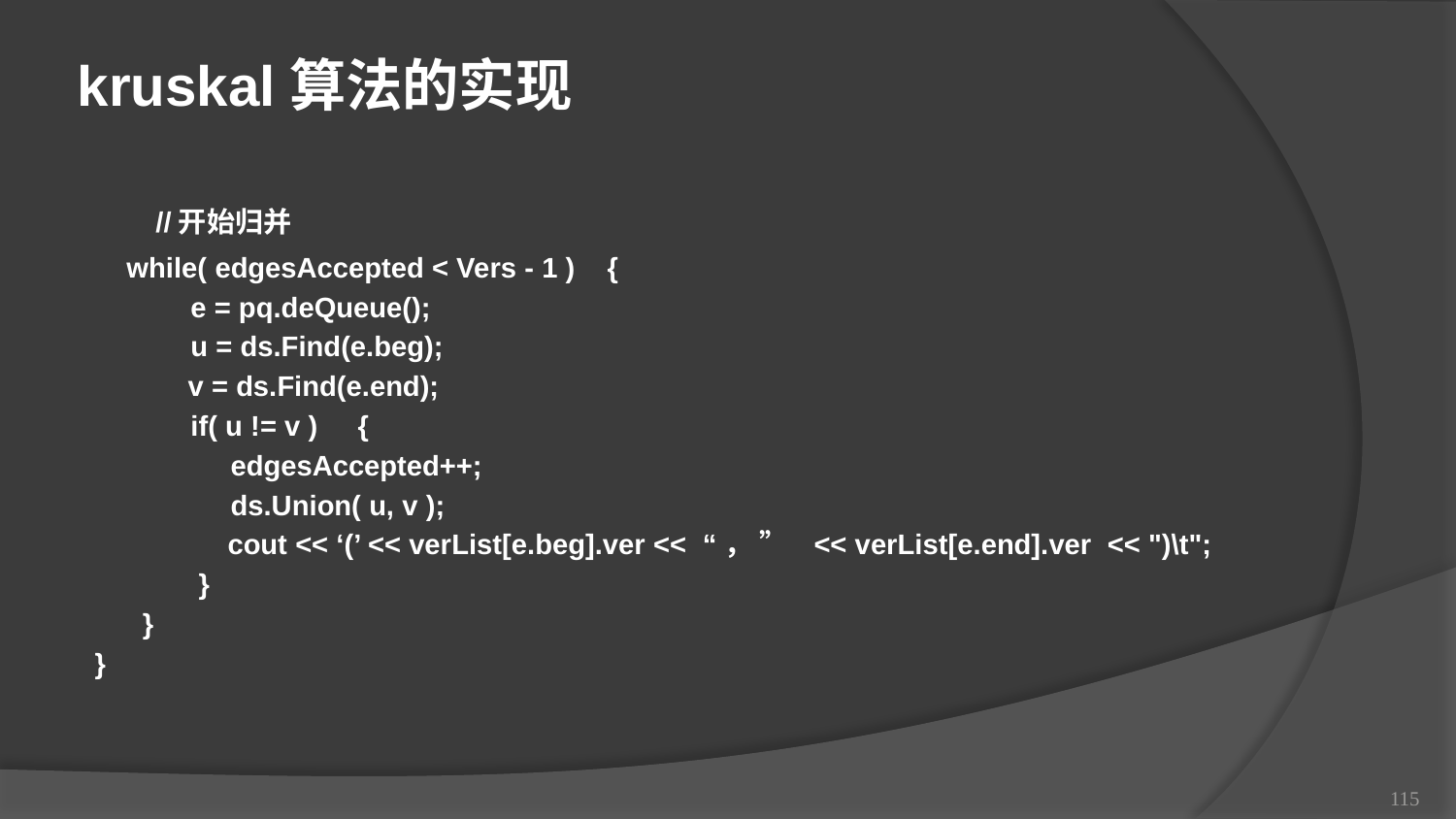

kruskal算法的实现
	//开始归并
    while( edgesAccepted < Vers - 1 )    {
            e = pq.deQueue();
            u = ds.Find(e.beg);
	    v = ds.Find(e.end);
            if( u != v )     {
                 edgesAccepted++;
                 ds.Union( u, v );
	         cout << ‘(’ << verList[e.beg].ver <<  “， ”   << verList[e.end].ver  << ")\t";
             }
      }
}
115